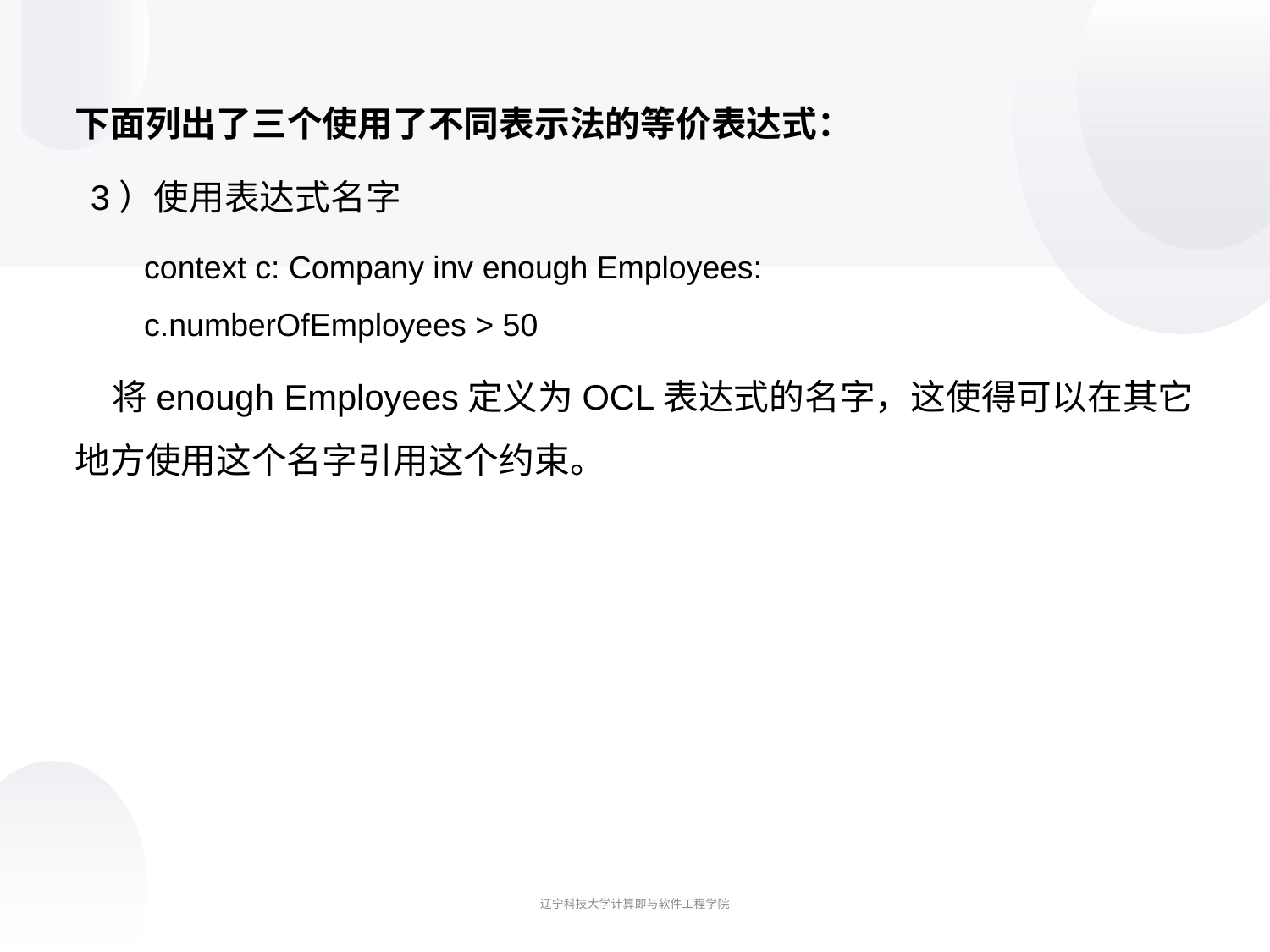

下面列出了三个使用了不同表示法的等价表达式：
 3）使用表达式名字
context c: Company inv enough Employees:
c.numberOfEmployees > 50
将enough Employees定义为OCL表达式的名字，这使得可以在其它地方使用这个名字引用这个约束。

辽宁科技大学计算即与软件工程学院
135